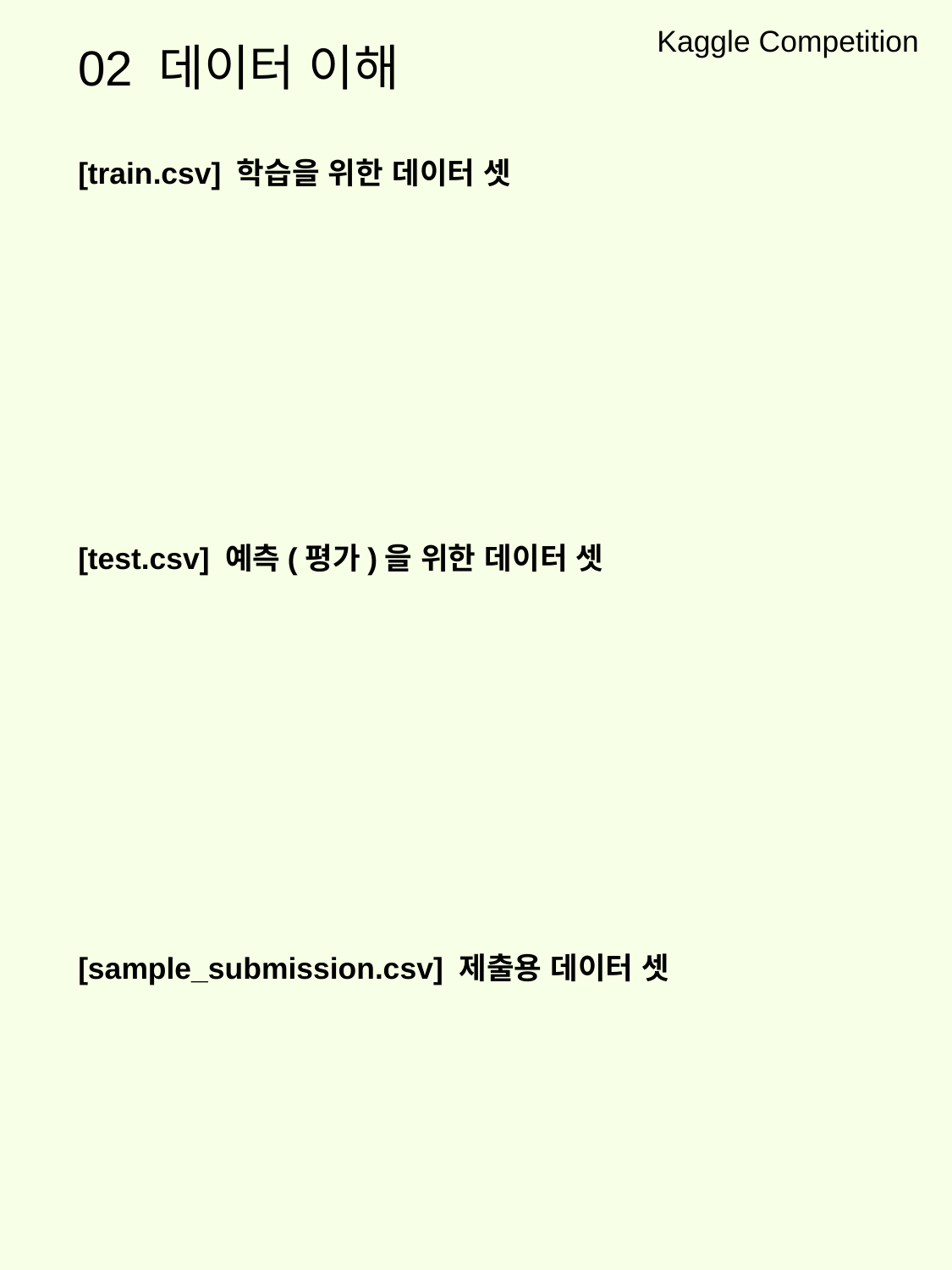

Kaggle Competition
# 02 데이터 이해
[train.csv] 학습을 위한 데이터 셋
[test.csv] 예측(평가)을 위한 데이터 셋
[sample_submission.csv] 제출용 데이터 셋